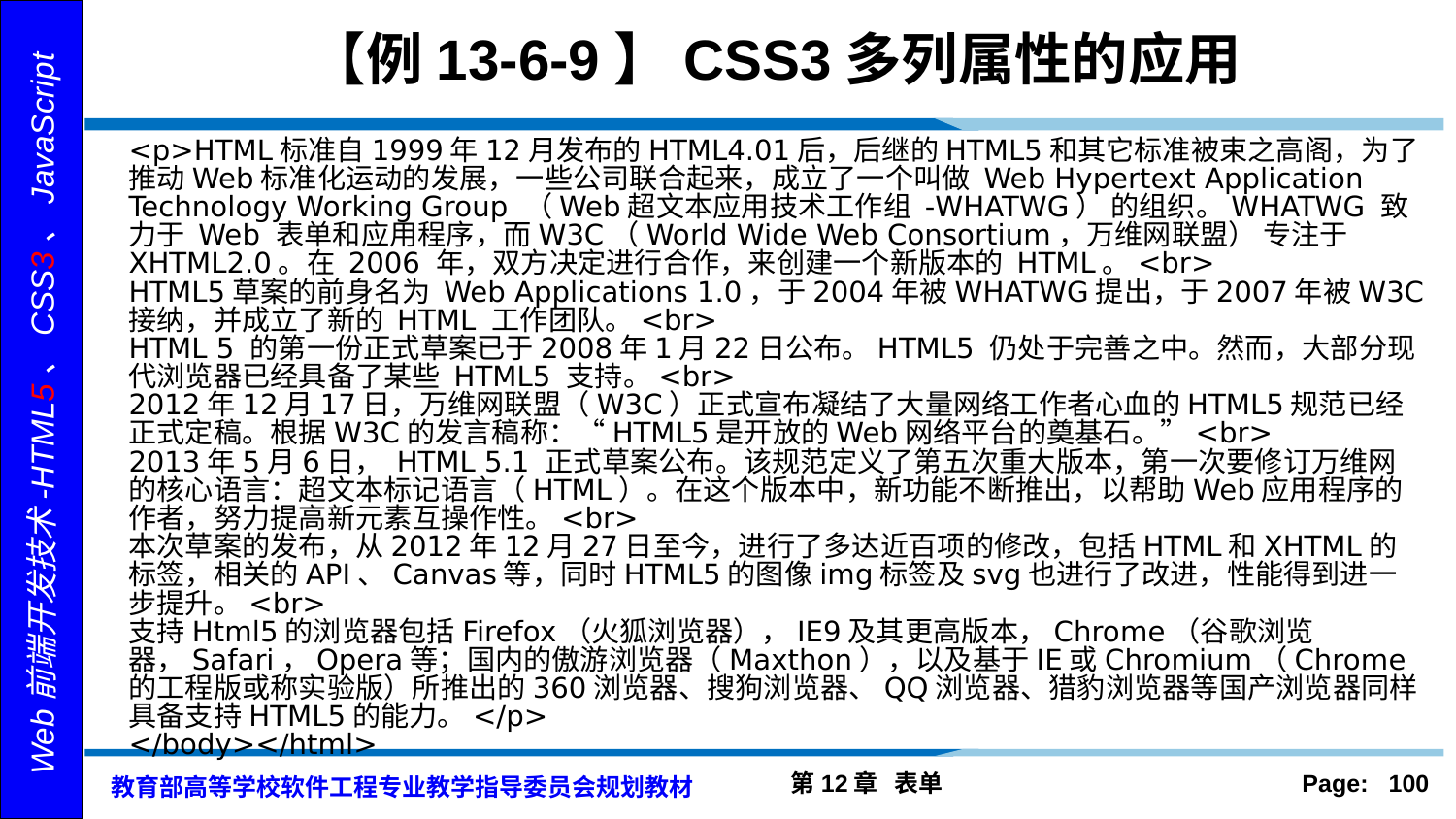

# 【例13-6-9】CSS3多列属性的应用
	<p>HTML标准自1999年12月发布的HTML4.01后，后继的HTML5和其它标准被束之高阁，为了推动Web标准化运动的发展，一些公司联合起来，成立了一个叫做 Web Hypertext Application Technology Working Group （Web超文本应用技术工作组 -WHATWG） 的组织。WHATWG 致力于 Web 表单和应用程序，而W3C（World Wide Web Consortium，万维网联盟） 专注于XHTML2.0。在 2006 年，双方决定进行合作，来创建一个新版本的 HTML。<br>
	HTML5草案的前身名为 Web Applications 1.0，于2004年被WHATWG提出，于2007年被W3C接纳，并成立了新的 HTML 工作团队。<br>
	HTML 5 的第一份正式草案已于2008年1月22日公布。HTML5 仍处于完善之中。然而，大部分现代浏览器已经具备了某些 HTML5 支持。<br>
	2012年12月17日，万维网联盟（W3C）正式宣布凝结了大量网络工作者心血的HTML5规范已经正式定稿。根据W3C的发言稿称：“HTML5是开放的Web网络平台的奠基石。”<br>
	2013年5月6日， HTML 5.1 正式草案公布。该规范定义了第五次重大版本，第一次要修订万维网的核心语言：超文本标记语言（HTML）。在这个版本中，新功能不断推出，以帮助Web应用程序的作者，努力提高新元素互操作性。<br>
	本次草案的发布，从2012年12月27日至今，进行了多达近百项的修改，包括HTML和XHTML的标签，相关的API、Canvas等，同时HTML5的图像img标签及svg也进行了改进，性能得到进一步提升。<br>
	支持Html5的浏览器包括Firefox（火狐浏览器），IE9及其更高版本，Chrome（谷歌浏览器，Safari，Opera等；国内的傲游浏览器（Maxthon），以及基于IE或Chromium（Chrome的工程版或称实验版）所推出的360浏览器、搜狗浏览器、QQ浏览器、猎豹浏览器等国产浏览器同样具备支持HTML5的能力。</p>
	</body></html>